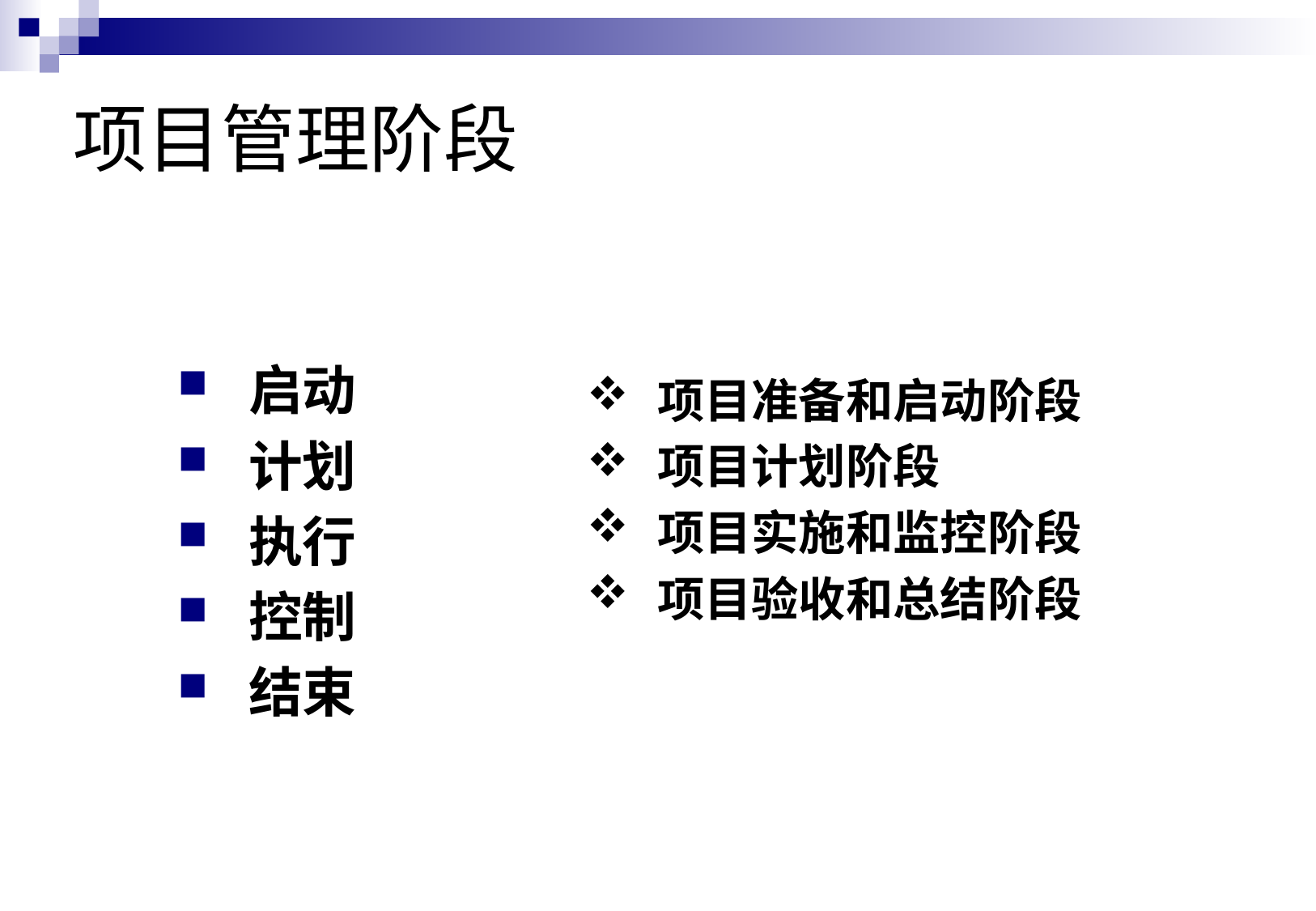

# 项目管理阶段
启动
计划
执行
控制
结束
项目准备和启动阶段
项目计划阶段
项目实施和监控阶段
项目验收和总结阶段